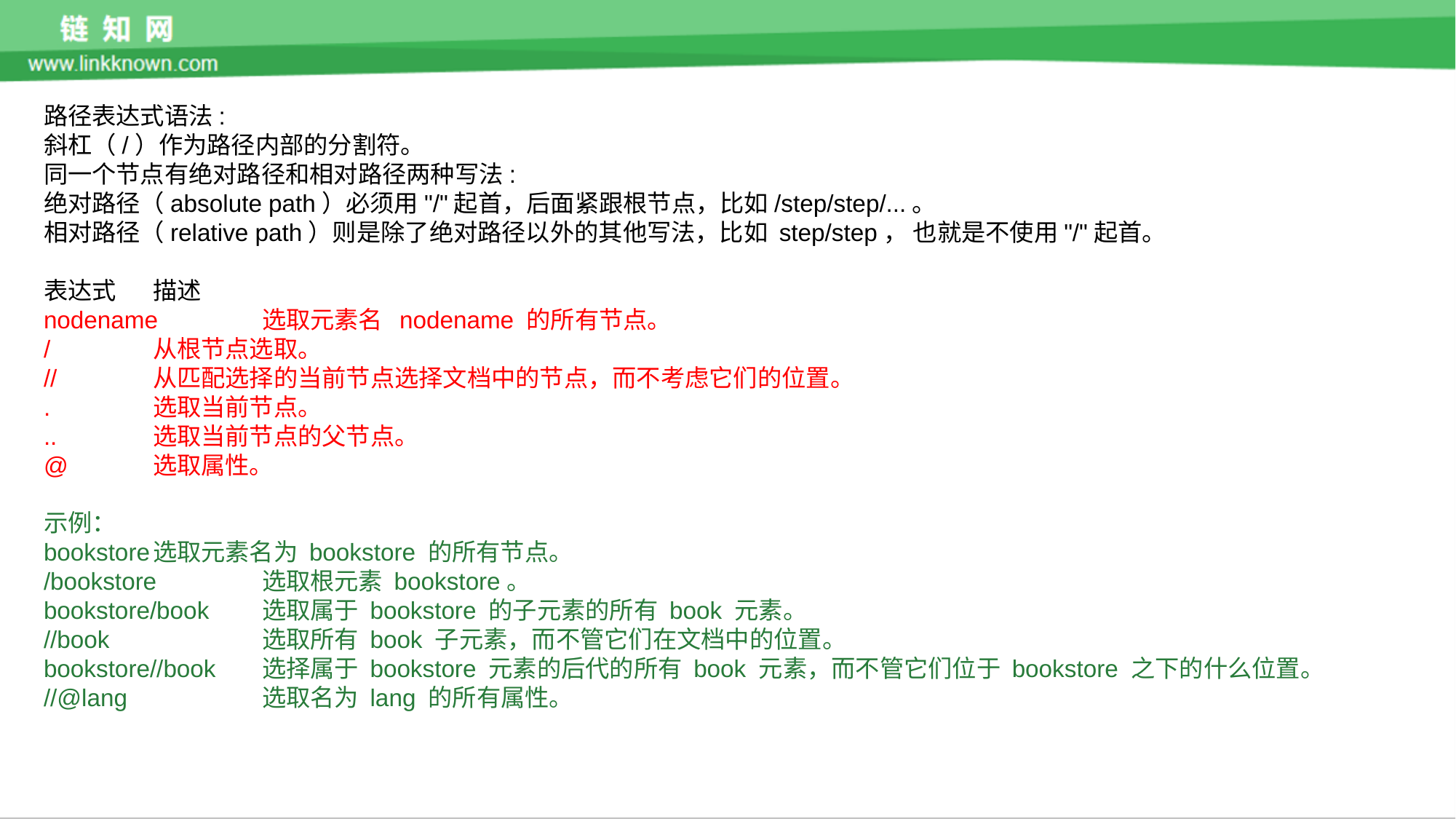

路径表达式语法:
斜杠（/）作为路径内部的分割符。
同一个节点有绝对路径和相对路径两种写法:
绝对路径（absolute path）必须用"/"起首，后面紧跟根节点，比如/step/step/...。
相对路径（relative path）则是除了绝对路径以外的其他写法，比如 step/step， 也就是不使用"/"起首。

表达式	描述
nodename	选取元素名  nodename 的所有节点。
/	从根节点选取。
//	从匹配选择的当前节点选择文档中的节点，而不考虑它们的位置。
.	选取当前节点。
..	选取当前节点的父节点。
@	选取属性。

示例：
bookstore	选取元素名为 bookstore 的所有节点。
/bookstore	选取根元素 bookstore。
bookstore/book	选取属于 bookstore 的子元素的所有 book 元素。
//book		选取所有 book 子元素，而不管它们在文档中的位置。
bookstore//book	选择属于 bookstore 元素的后代的所有 book 元素，而不管它们位于 bookstore 之下的什么位置。
//@lang		选取名为 lang 的所有属性。